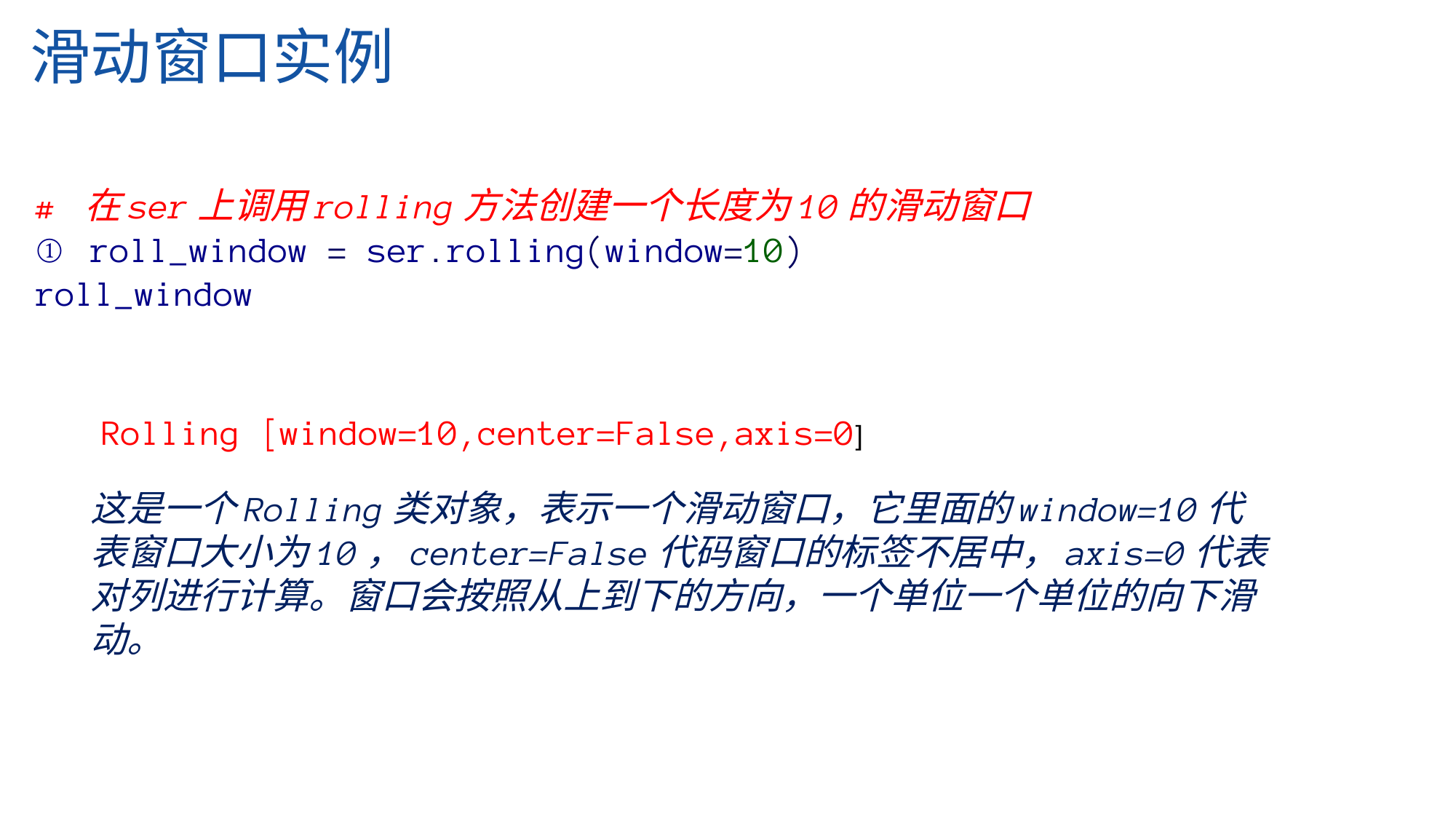

滑动窗口实例
# 在ser上调用rolling方法创建一个长度为10的滑动窗口
roll_window = ser.rolling(window=10)
roll_window
Rolling [window=10,center=False,axis=0]
这是一个Rolling类对象，表示一个滑动窗口，它里面的window=10代表窗口大小为10，center=False代码窗口的标签不居中，axis=0代表对列进行计算。窗口会按照从上到下的方向，一个单位一个单位的向下滑动。